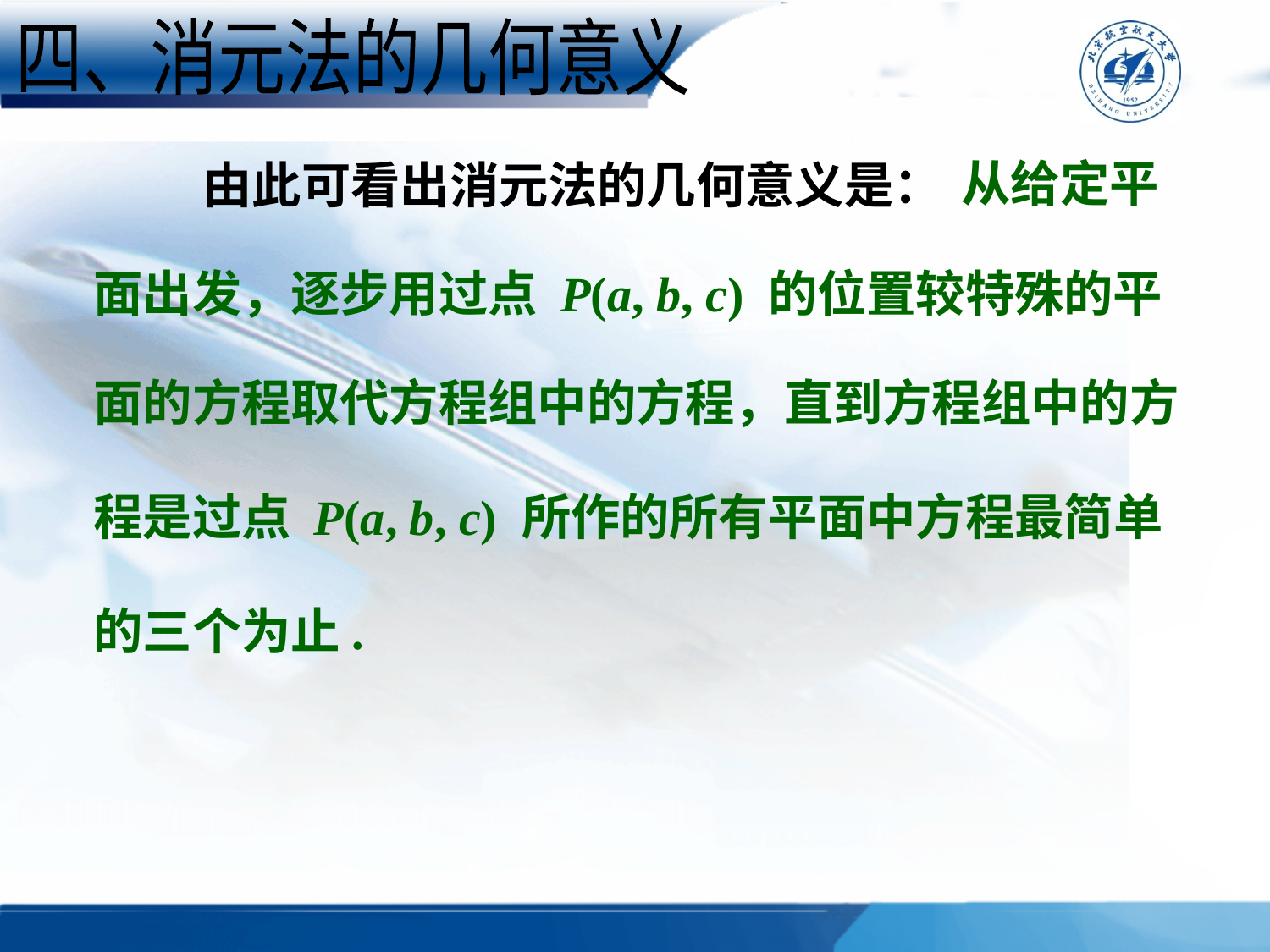

四、消元法的几何意义
从给定平
由此可看出消元法的几何意义是：
面出发，逐步用过点 P(a, b, c) 的位置较特殊的平
面的方程取代方程组中的方程，直到方程组中的方
程是过点 P(a, b, c) 所作的所有平面中方程最简单
的三个为止.